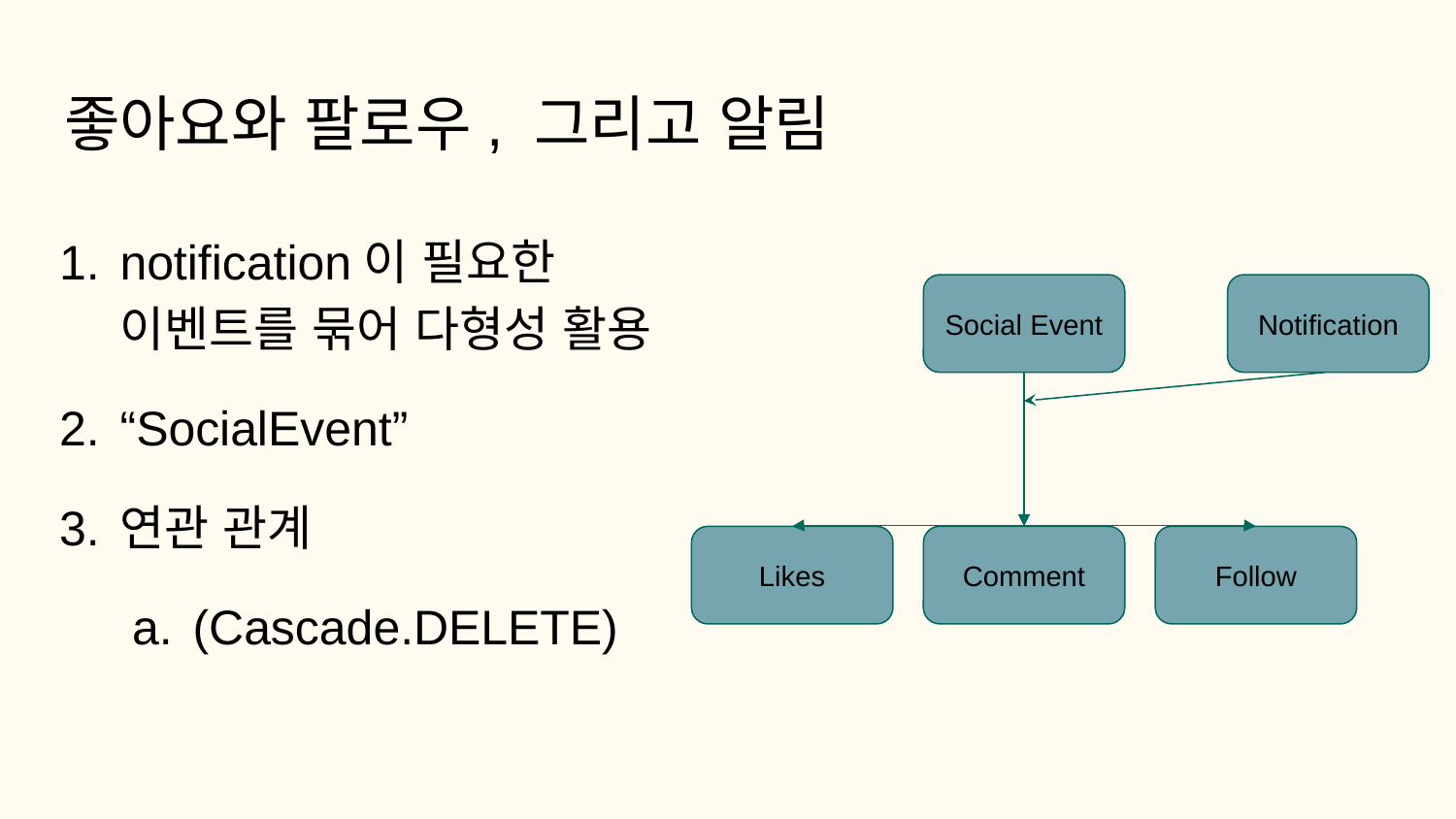

# 좋아요와 팔로우, 그리고 알림
notification이 필요한 이벤트를 묶어 다형성 활용
“SocialEvent”
연관 관계
(Cascade.DELETE)
Social Event
Notification
Likes
Comment
Follow